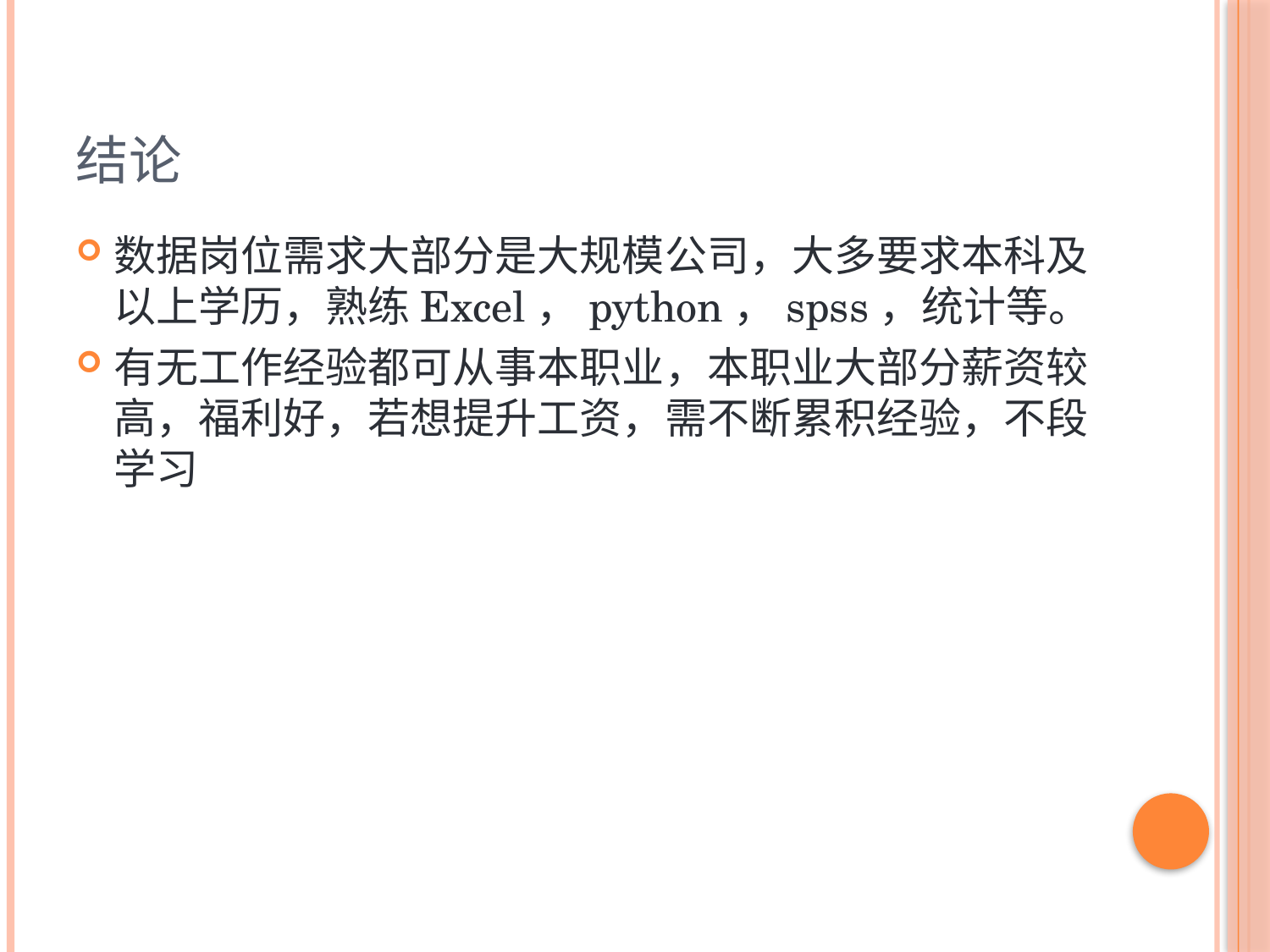

# 结论
数据岗位需求大部分是大规模公司，大多要求本科及以上学历，熟练Excel，python，spss，统计等。
有无工作经验都可从事本职业，本职业大部分薪资较高，福利好，若想提升工资，需不断累积经验，不段学习